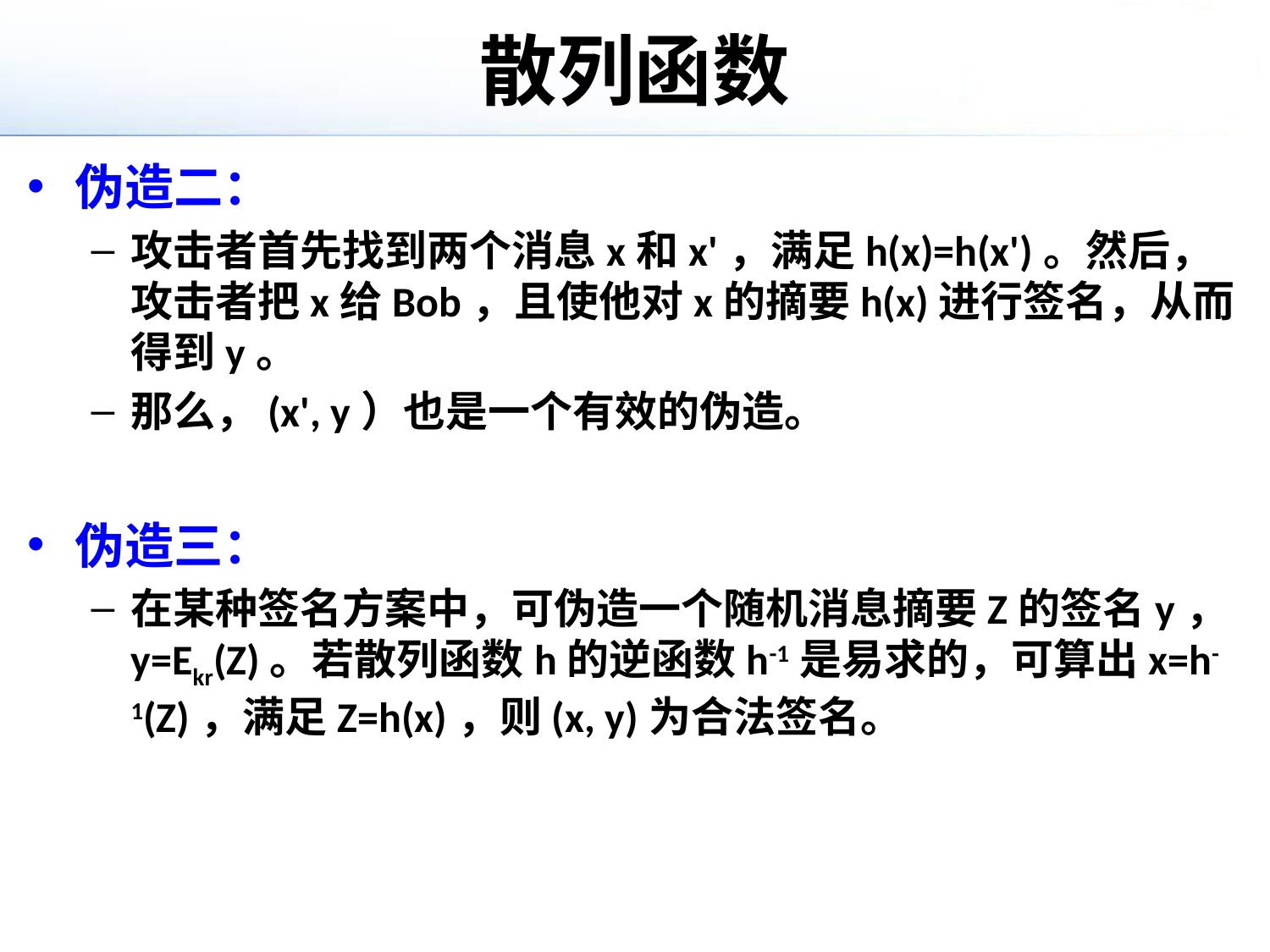

# 散列函数
伪造二：
攻击者首先找到两个消息x和x'，满足h(x)=h(x')。然后，攻击者把x给Bob，且使他对x的摘要h(x)进行签名，从而得到y。
那么，(x', y）也是一个有效的伪造。

伪造三：
在某种签名方案中，可伪造一个随机消息摘要Z的签名y，y=Ekr(Z)。若散列函数h的逆函数h-1是易求的，可算出x=h-1(Z)，满足Z=h(x)，则(x, y)为合法签名。